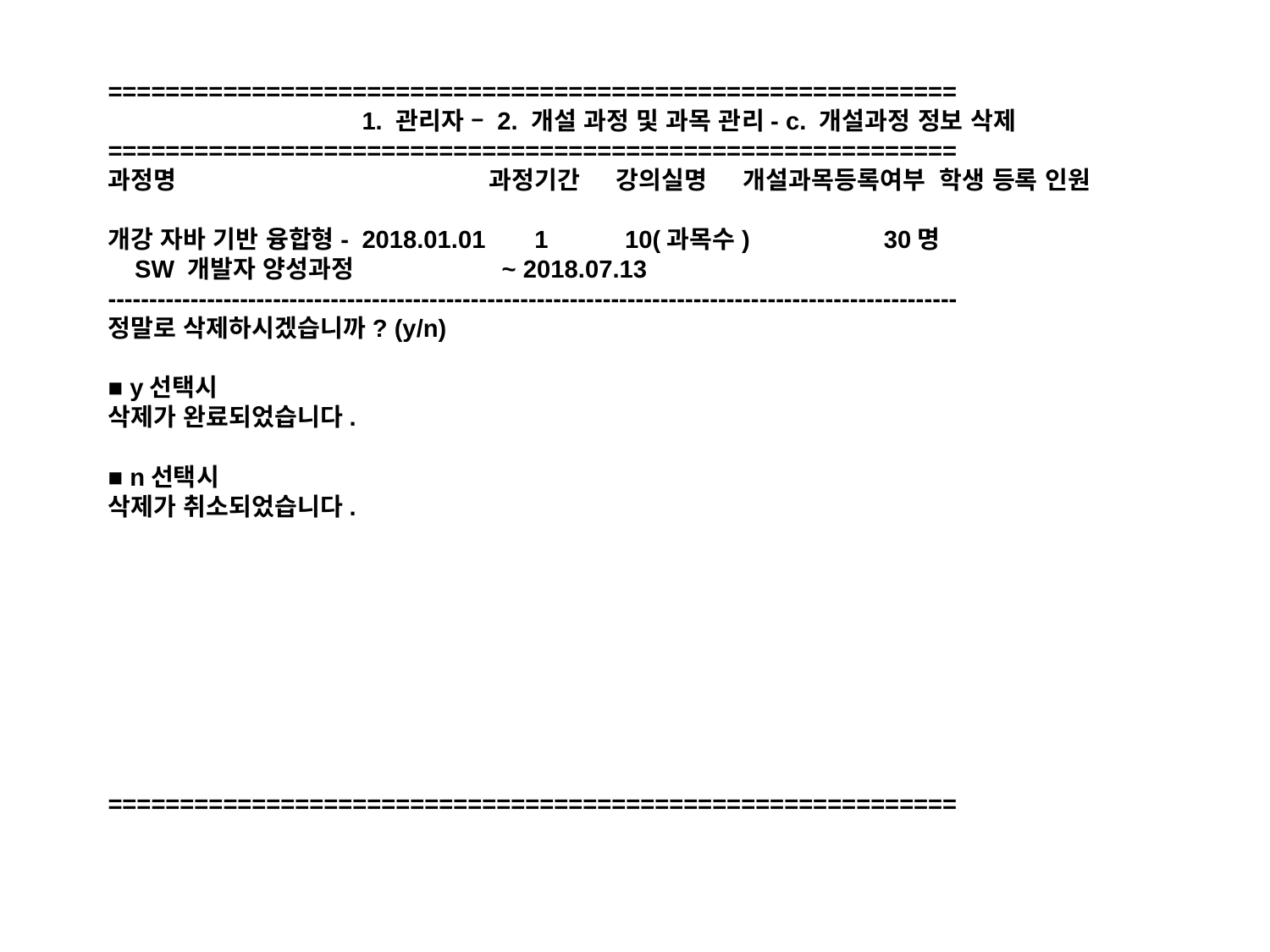

# =========================================================== 1. 관리자 – 2. 개설 과정 및 과목 관리- c. 개설과정 정보 삭제 =========================================================== 과정명			과정기간	강의실명	개설과목등록여부  학생 등록 인원 개강 자바 기반 융합형-	2018.01.01       1           10(과목수)  	  30명 SW 개발자 양성과정     	 ~ 2018.07.13 ------------------------------------------------------------------------------------------------------- 정말로 삭제하시겠습니까? (y/n) ■ y선택시 삭제가 완료되었습니다. ■ n선택시 삭제가 취소되었습니다. ===========================================================